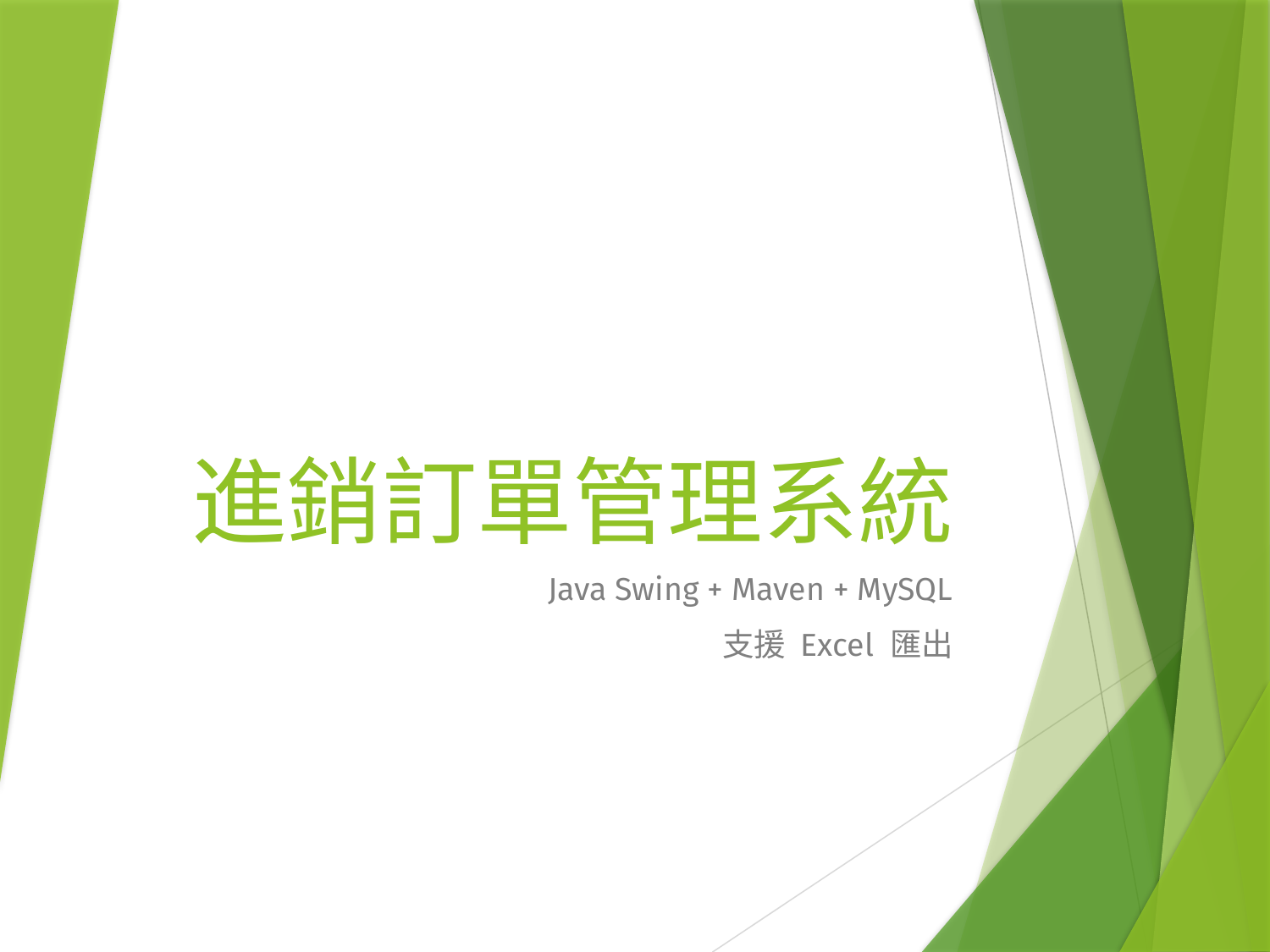

# 進銷訂單管理系統
Java Swing + Maven + MySQL
支援 Excel 匯出